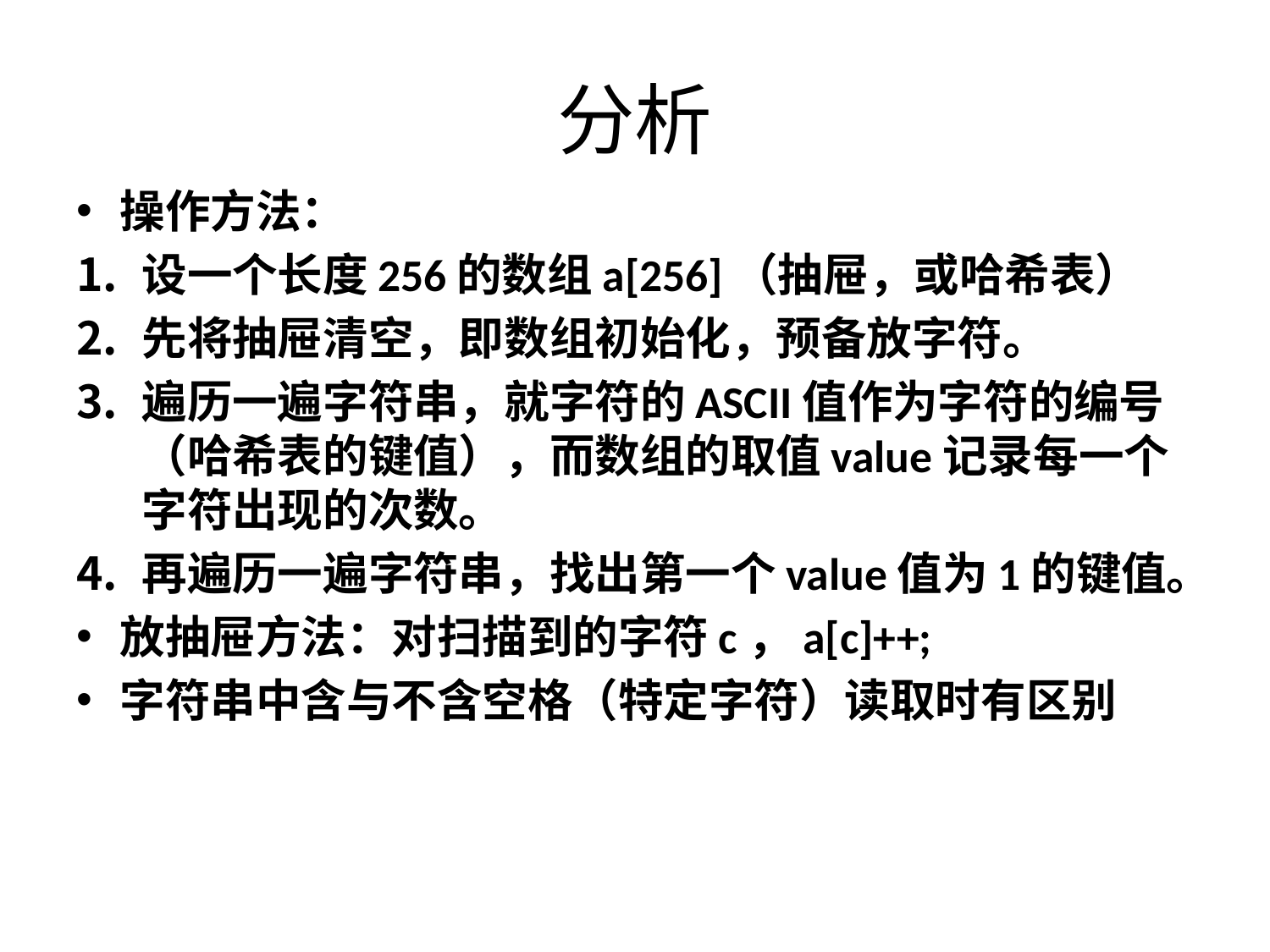

# 分析
操作方法：
设一个长度256的数组a[256]（抽屉，或哈希表）
先将抽屉清空，即数组初始化，预备放字符。
遍历一遍字符串，就字符的ASCII值作为字符的编号（哈希表的键值），而数组的取值value记录每一个字符出现的次数。
再遍历一遍字符串，找出第一个value值为1的键值。
放抽屉方法：对扫描到的字符c，a[c]++;
字符串中含与不含空格（特定字符）读取时有区别